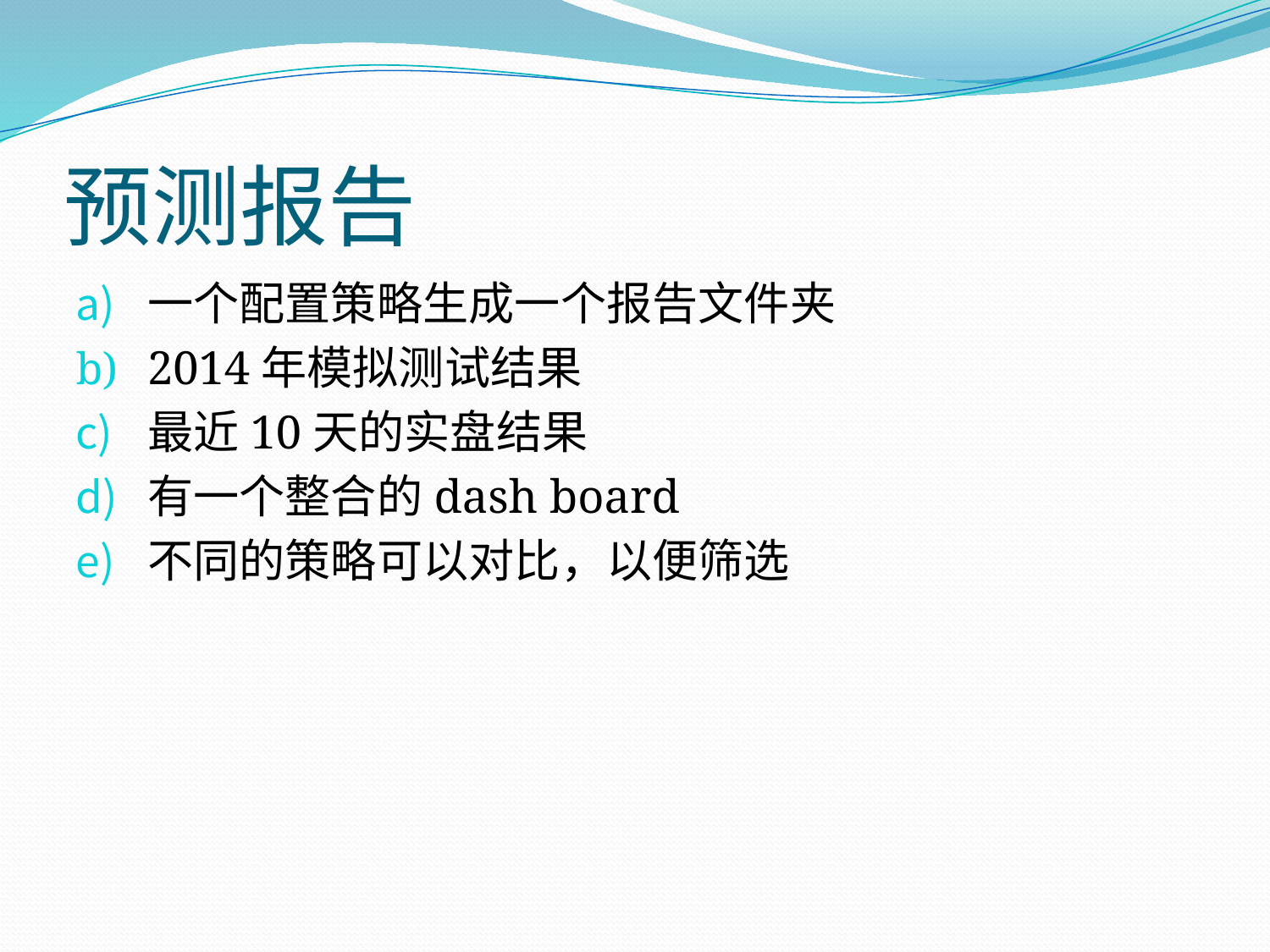

# 预测报告
一个配置策略生成一个报告文件夹
2014年模拟测试结果
最近10天的实盘结果
有一个整合的dash board
不同的策略可以对比，以便筛选